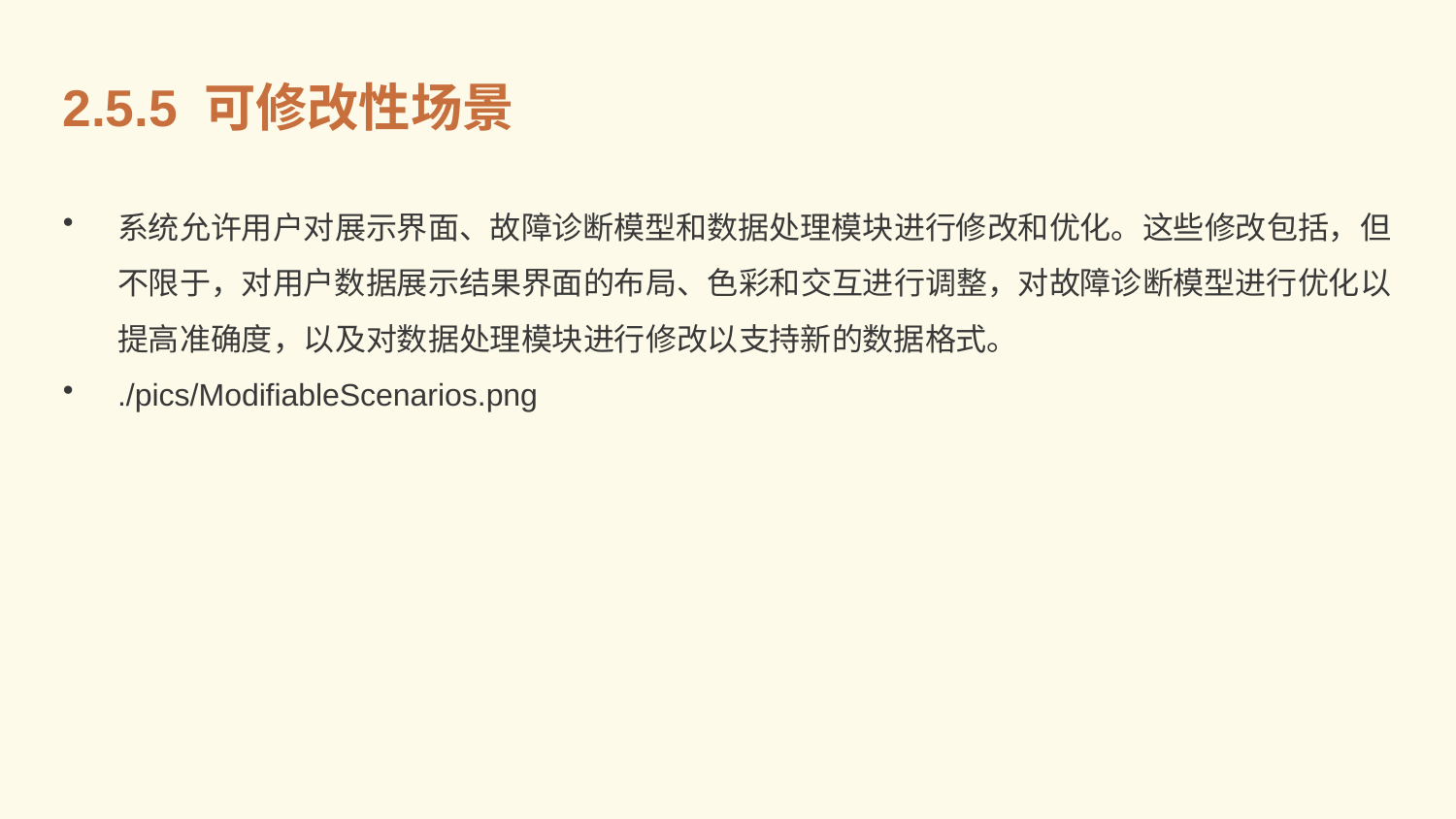

2.5.5 可修改性场景
系统允许用户对展示界面、故障诊断模型和数据处理模块进行修改和优化。这些修改包括，但不限于，对用户数据展示结果界面的布局、色彩和交互进行调整，对故障诊断模型进行优化以提高准确度，以及对数据处理模块进行修改以支持新的数据格式。
./pics/ModifiableScenarios.png